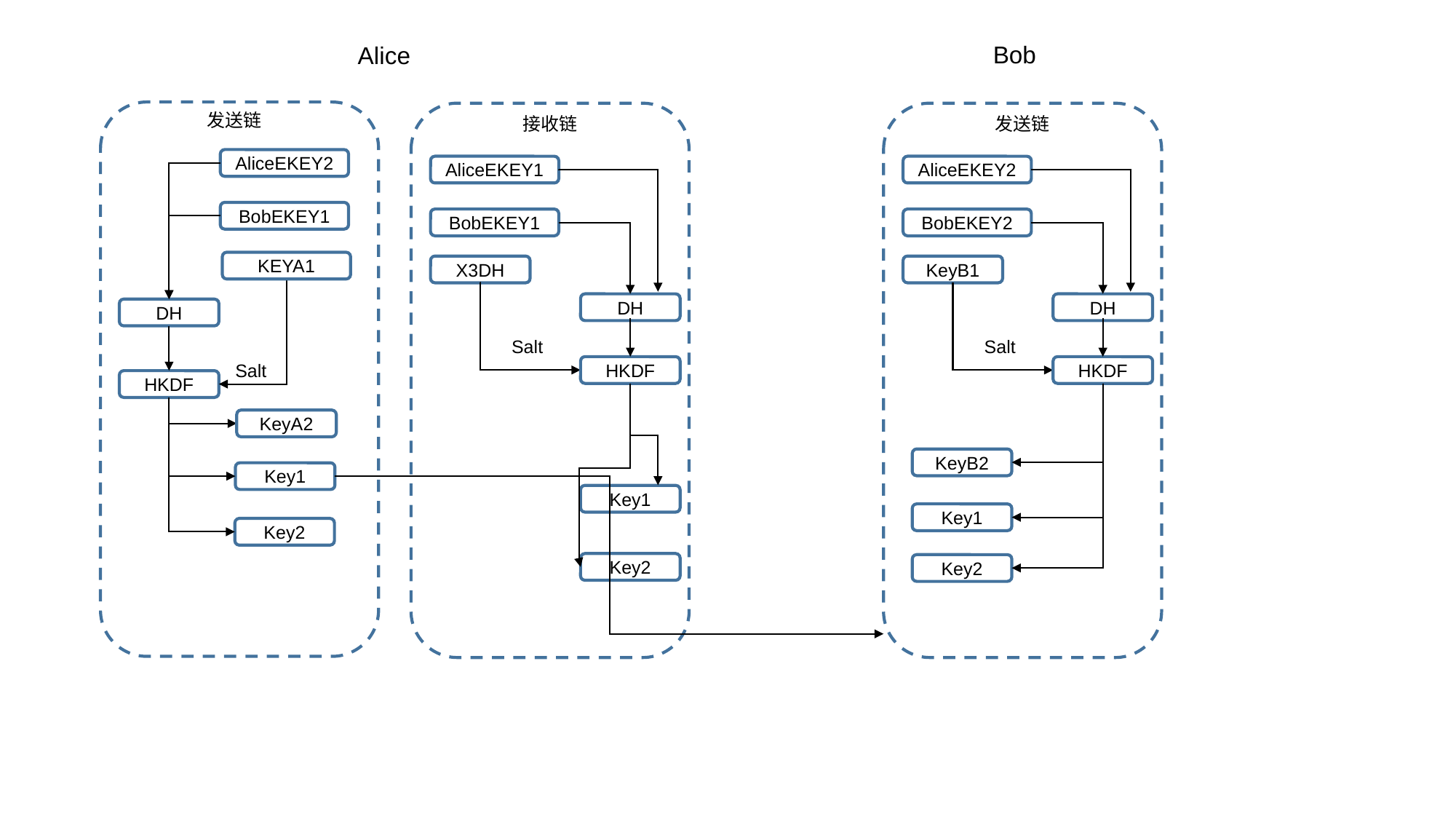

Bob
Alice

发送链
接收链
发送链
AliceEKEY2
AliceEKEY1
AliceEKEY2
BobEKEY1
BobEKEY1
BobEKEY2
KEYA1
X3DH
KeyB1
DH
DH
DH
Salt
Salt
Salt
HKDF
HKDF
HKDF
KeyA2
KeyB2
Key1
Key1
Key1
Key2
Key2
Key2